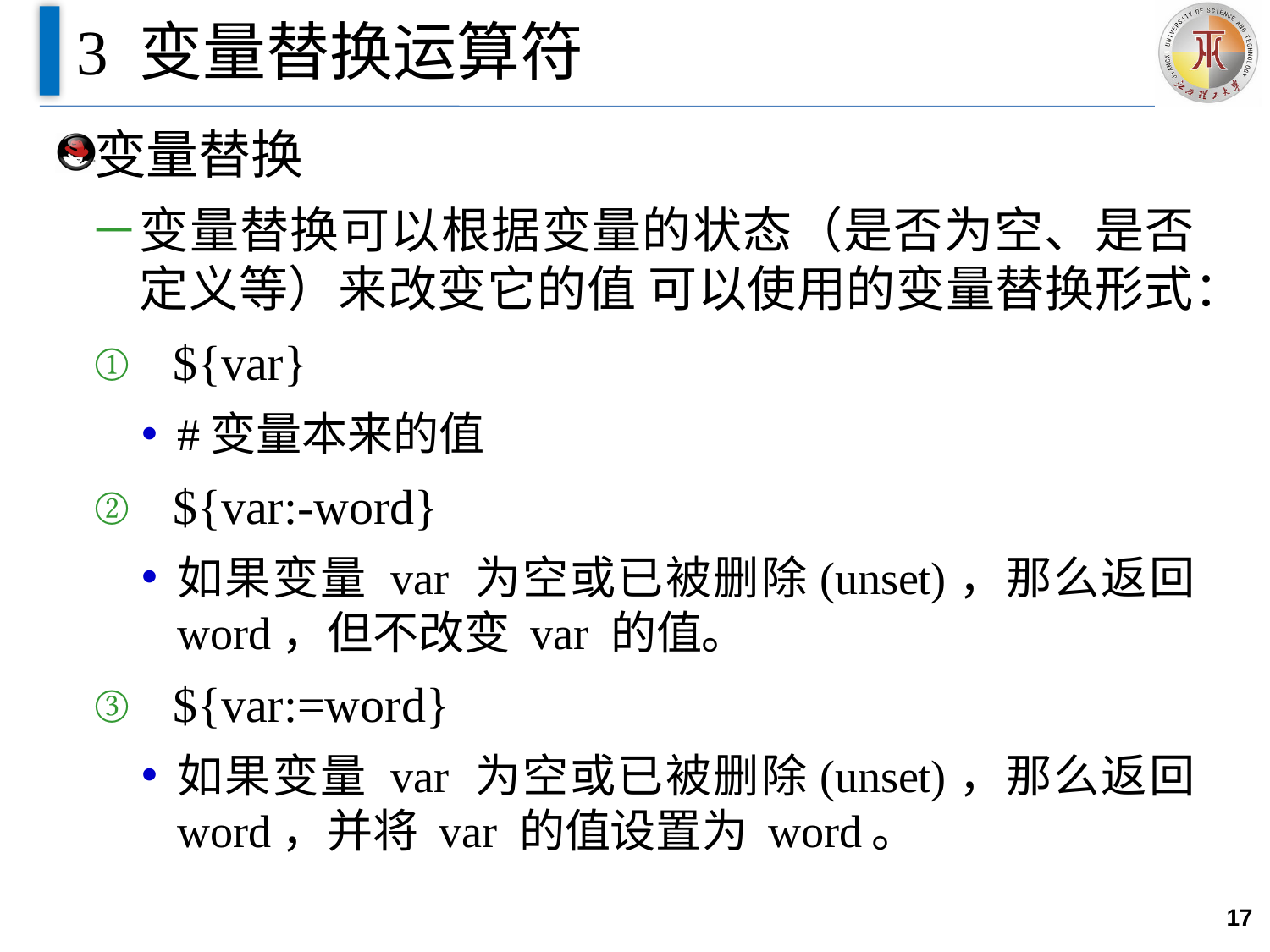

# 3 变量替换运算符
变量替换
变量替换可以根据变量的状态（是否为空、是否定义等）来改变它的值 可以使用的变量替换形式：
${var}
#变量本来的值
${var:-word}
如果变量 var 为空或已被删除(unset)，那么返回 word，但不改变 var 的值。
${var:=word}
如果变量 var 为空或已被删除(unset)，那么返回 word，并将 var 的值设置为 word。
17